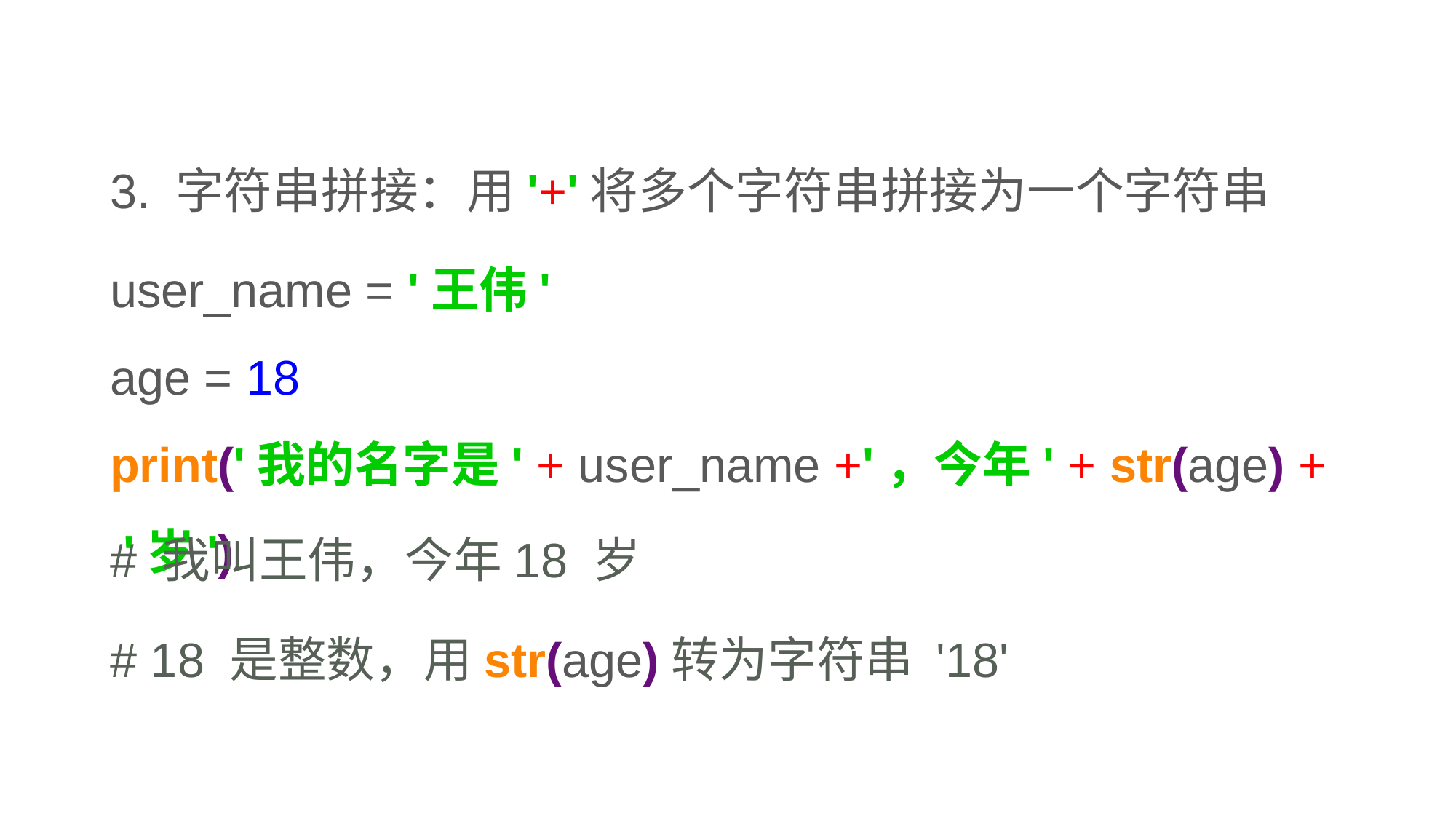

3. 字符串拼接：用'+'将多个字符串拼接为一个字符串
user_name = '王伟'
age = 18
print('我的名字是' + user_name +'，今年' + str(age) + '岁')
# 我叫王伟，今年18 岁
# 18 是整数，用str(age)转为字符串 '18'